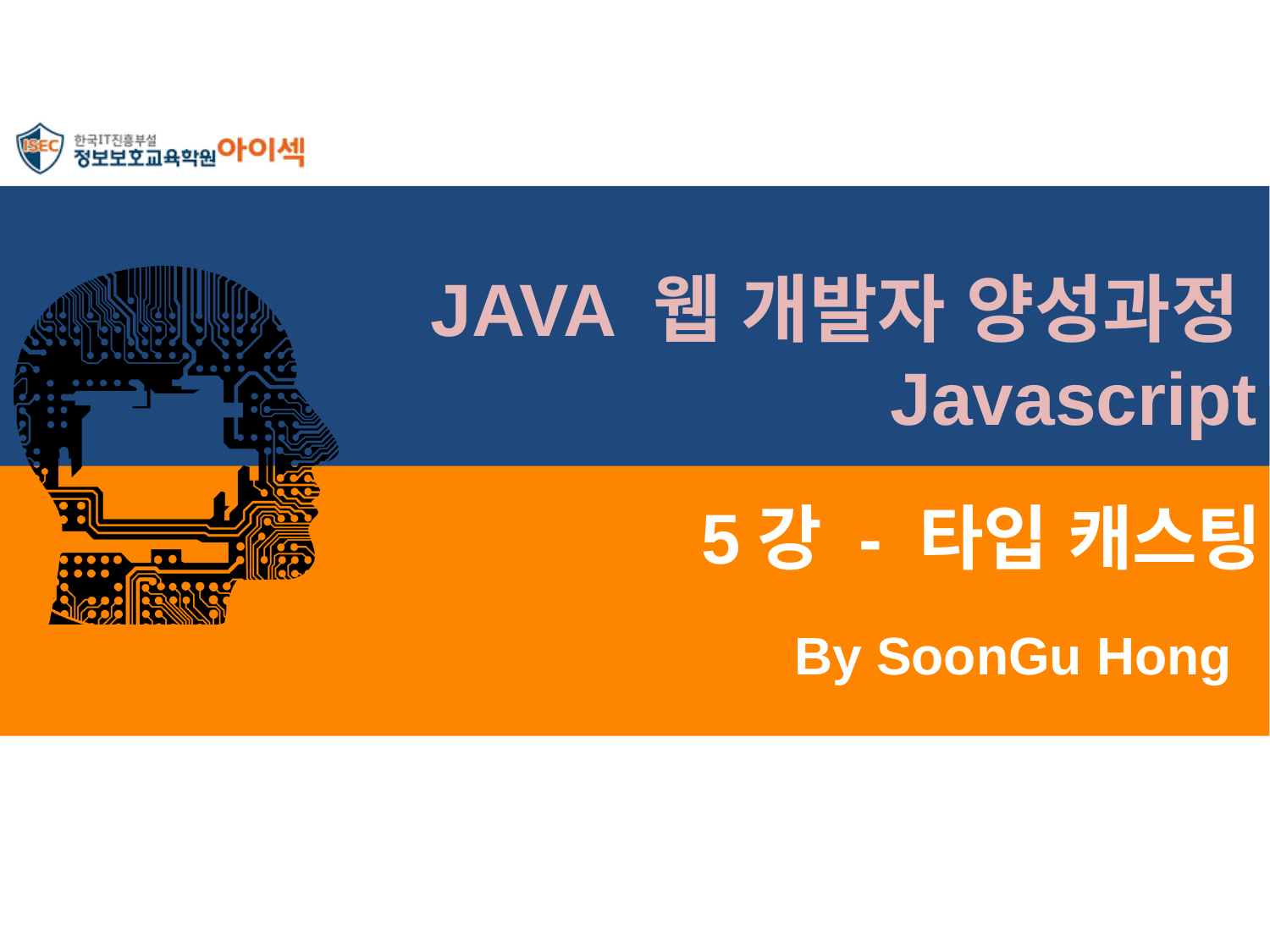

JAVA 웹 개발자 양성과정Javascript
# 5강 - 타입 캐스팅
By SoonGu Hong